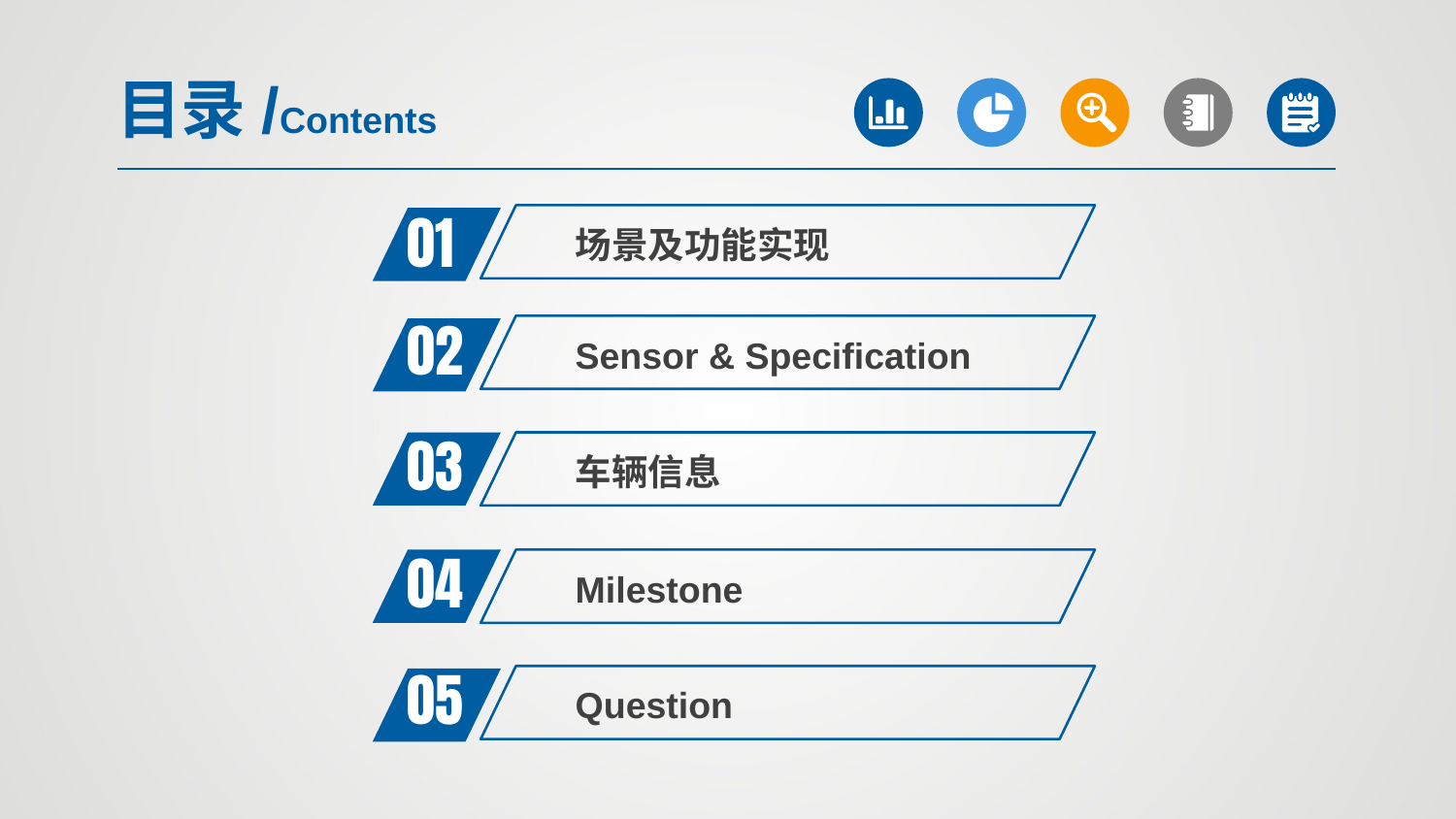

目录/Contents

01

场景及功能实现
02

Sensor & Specification
03

车辆信息
04

Milestone
05

Question